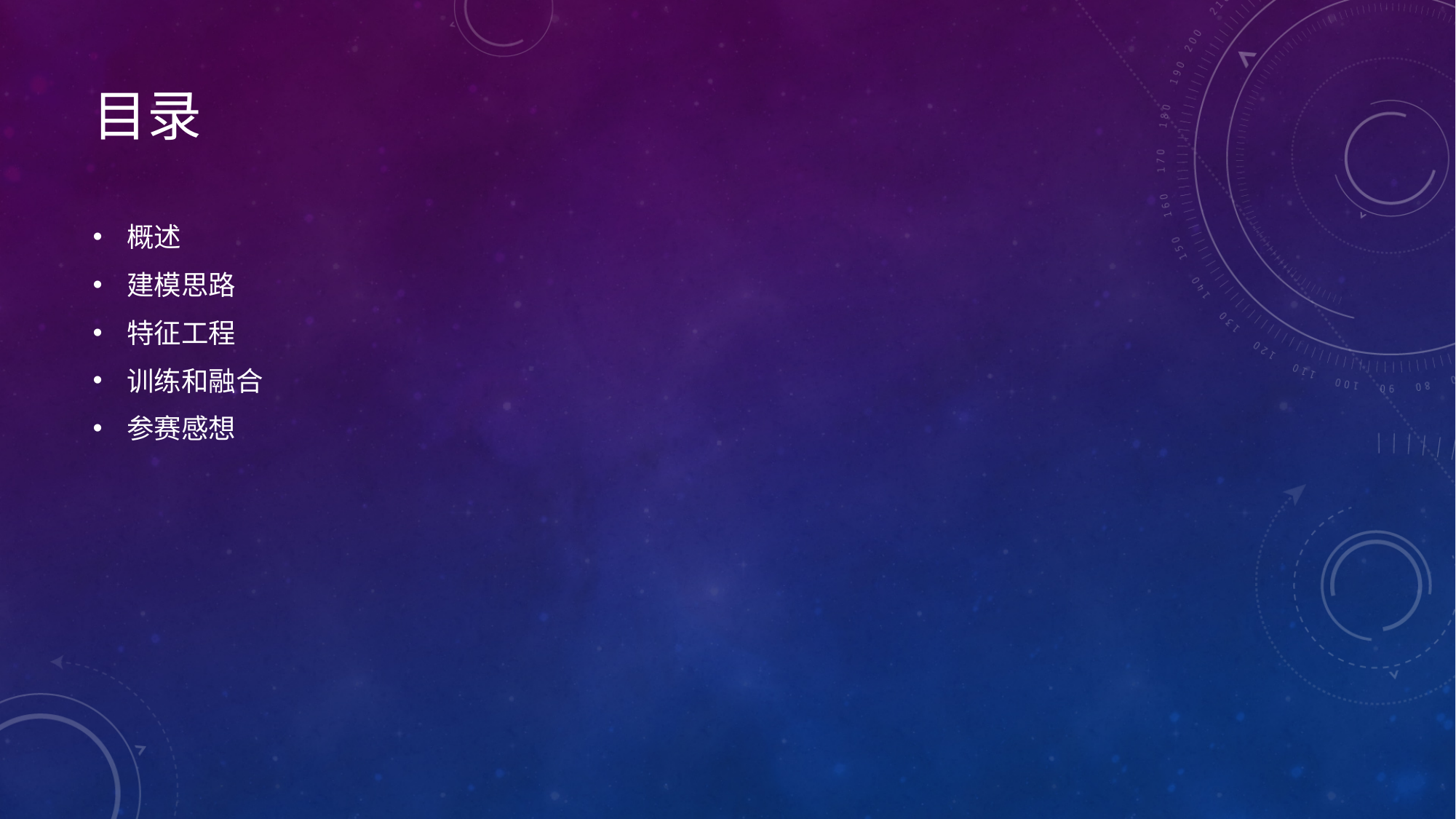

# 目录
概述
建模思路
特征工程
训练和融合
参赛感想